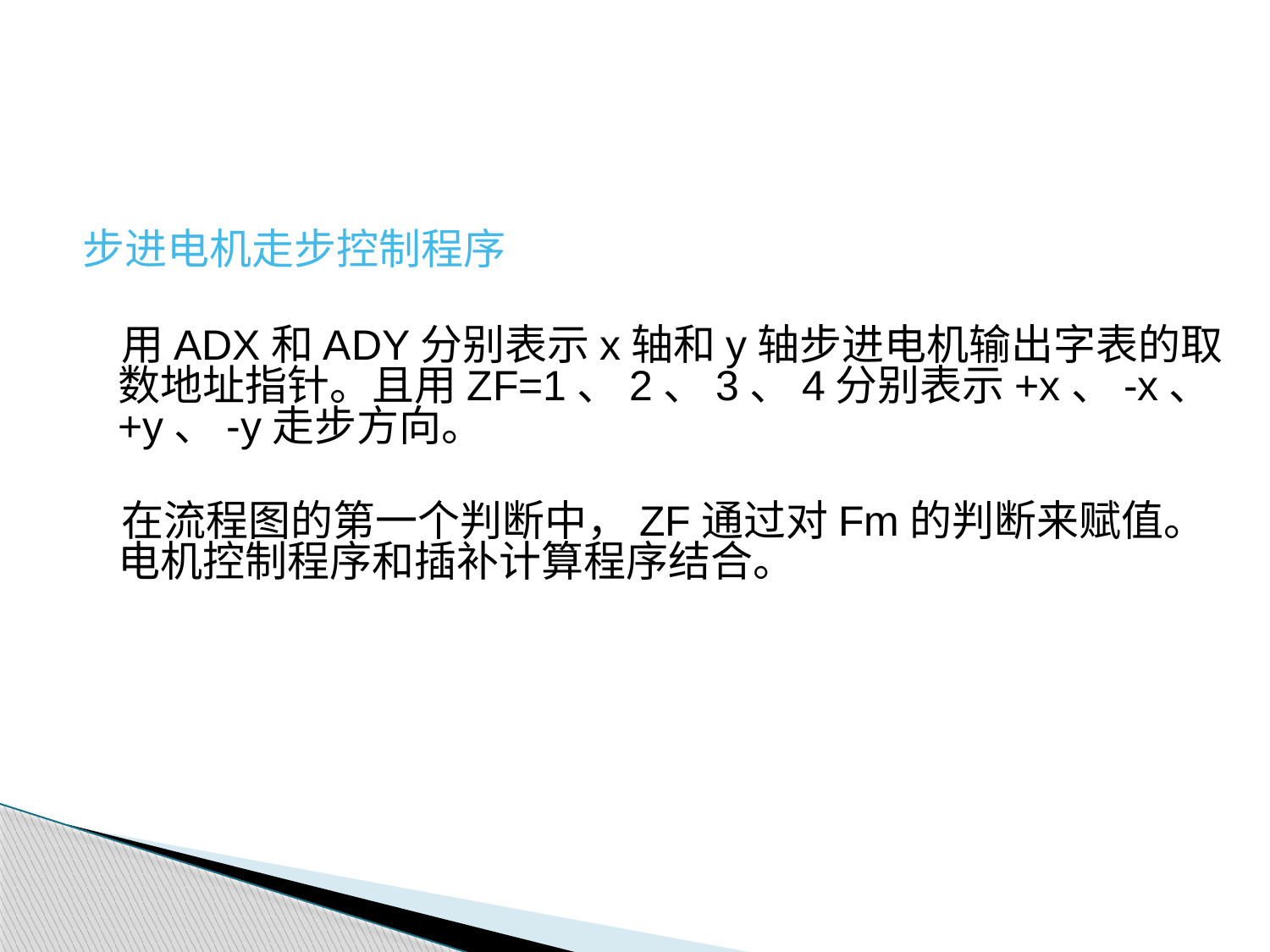

步进电机走步控制程序

   用ADX和ADY分别表示x轴和y轴步进电机输出字表的取数地址指针。且用ZF=1、2、3、4分别表示+x、-x、+y、-y走步方向。

   在流程图的第一个判断中，ZF通过对Fm的判断来赋值。电机控制程序和插补计算程序结合。